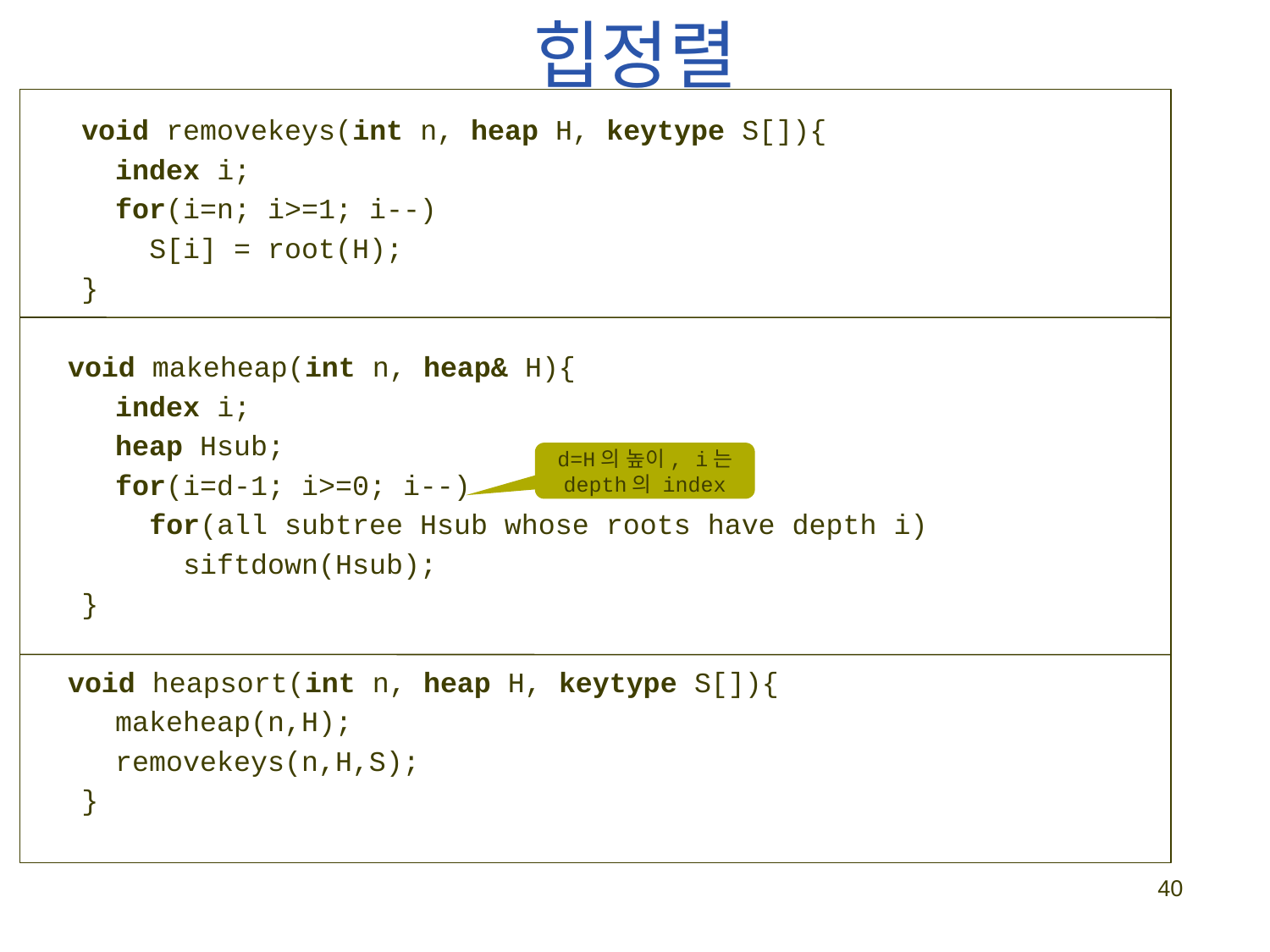

힙정렬

	void removekeys(int n, heap H, keytype S[]){
	  index i;
	  for(i=n; i>=1; i--)
	    S[i] = root(H);
	}

  void makeheap(int n, heap& H){
	  index i;
	  heap Hsub;
	  for(i=d-1; i>=0; i--)
	    for(all subtree Hsub whose roots have depth i)
	      siftdown(Hsub);
	}

  void heapsort(int n, heap H, keytype S[]){
	  makeheap(n,H);
	  removekeys(n,H,S);
	}
d=H의 높이, i는 depth의 index
40